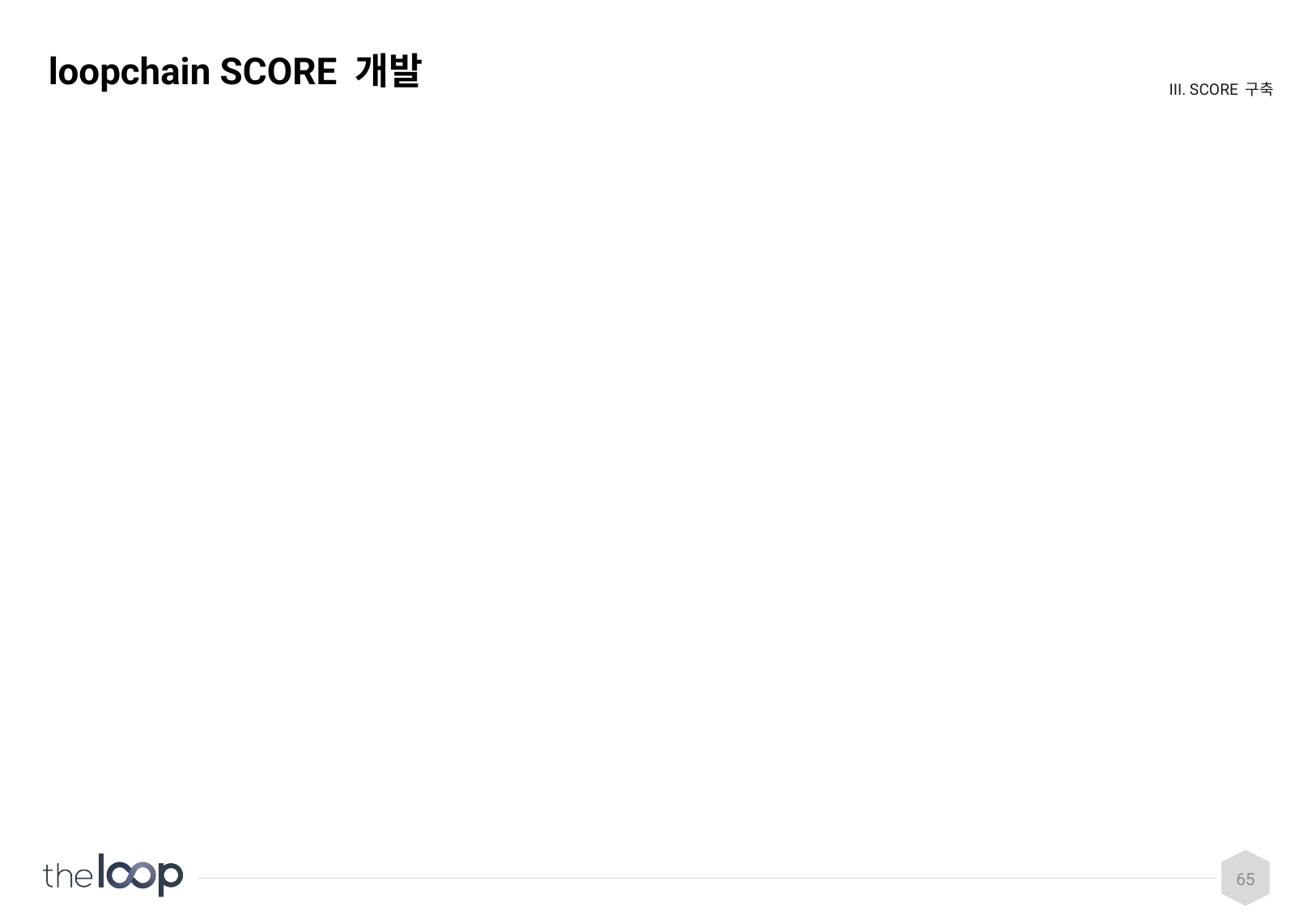

# loopchain SCORE 개발
III. SCORE 구축

65